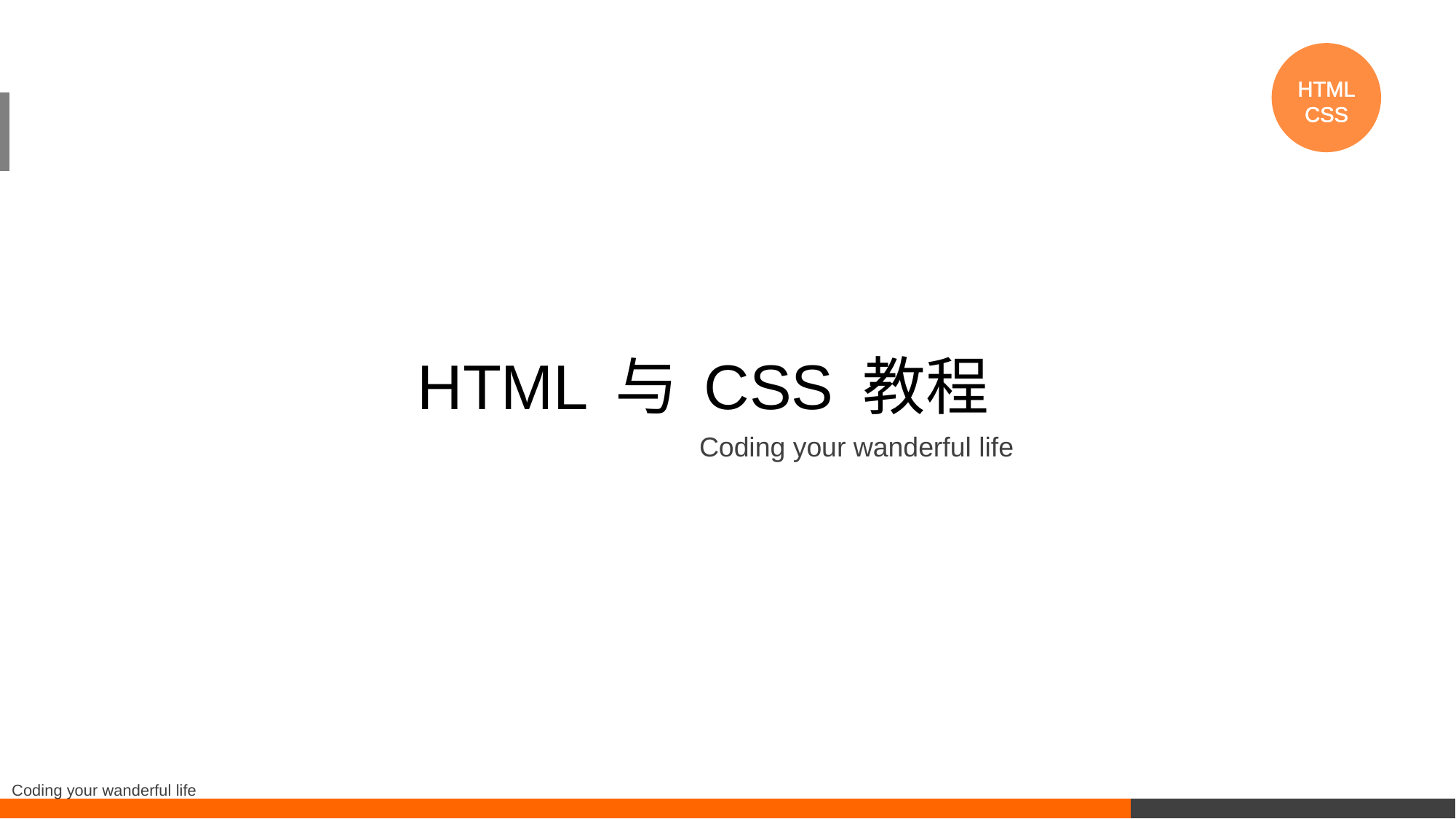

HTML
CSS

HTML 与 CSS 教程
Coding your wanderful life
Coding your wanderful life